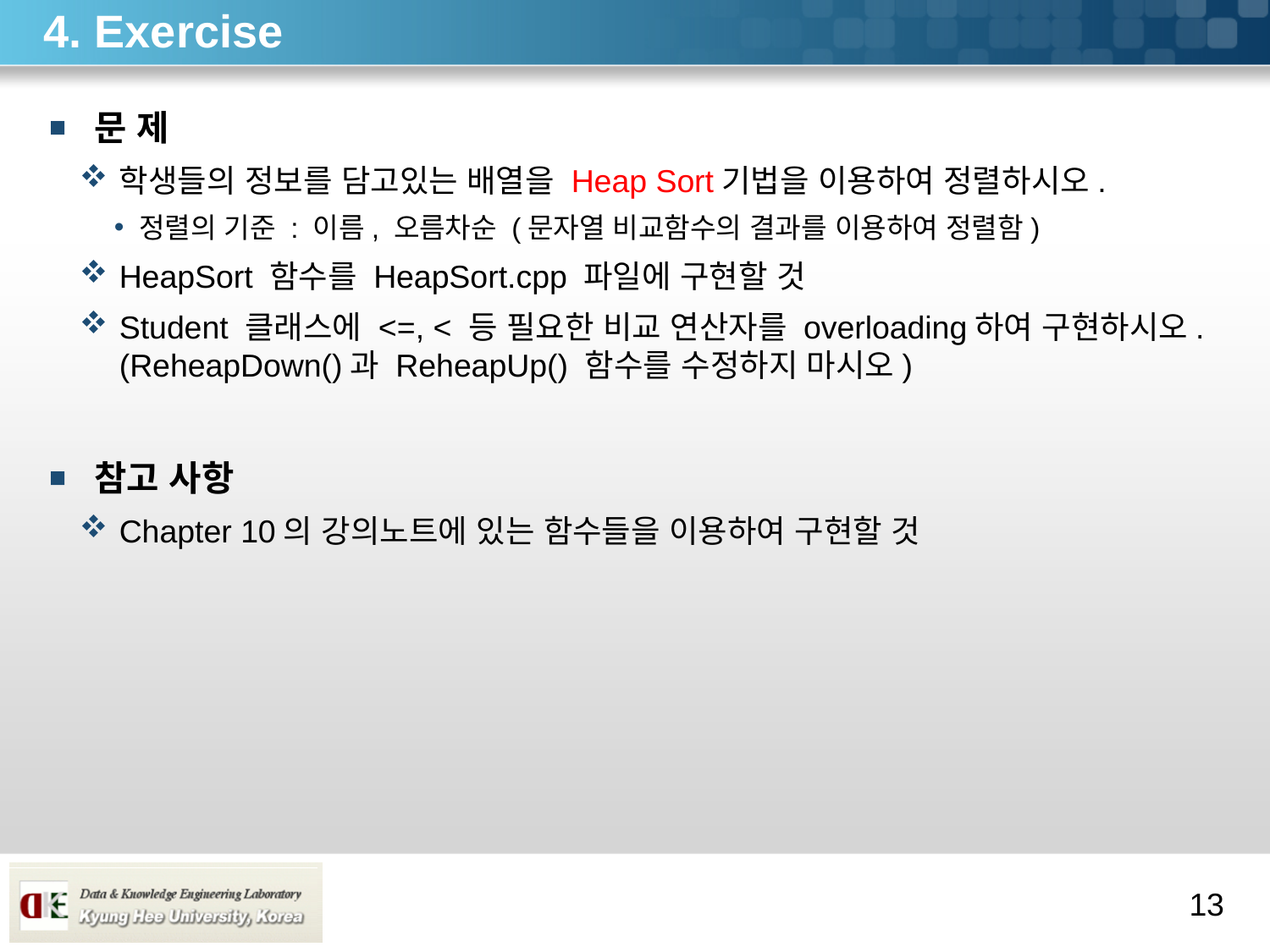

# 4. Exercise
문 제
학생들의 정보를 담고있는 배열을 Heap Sort기법을 이용하여 정렬하시오.
정렬의 기준 : 이름, 오름차순 (문자열 비교함수의 결과를 이용하여 정렬함)
HeapSort 함수를 HeapSort.cpp 파일에 구현할 것
Student 클래스에 <=, < 등 필요한 비교 연산자를 overloading하여 구현하시오. (ReheapDown()과 ReheapUp() 함수를 수정하지 마시오)

참고 사항
Chapter 10의 강의노트에 있는 함수들을 이용하여 구현할 것